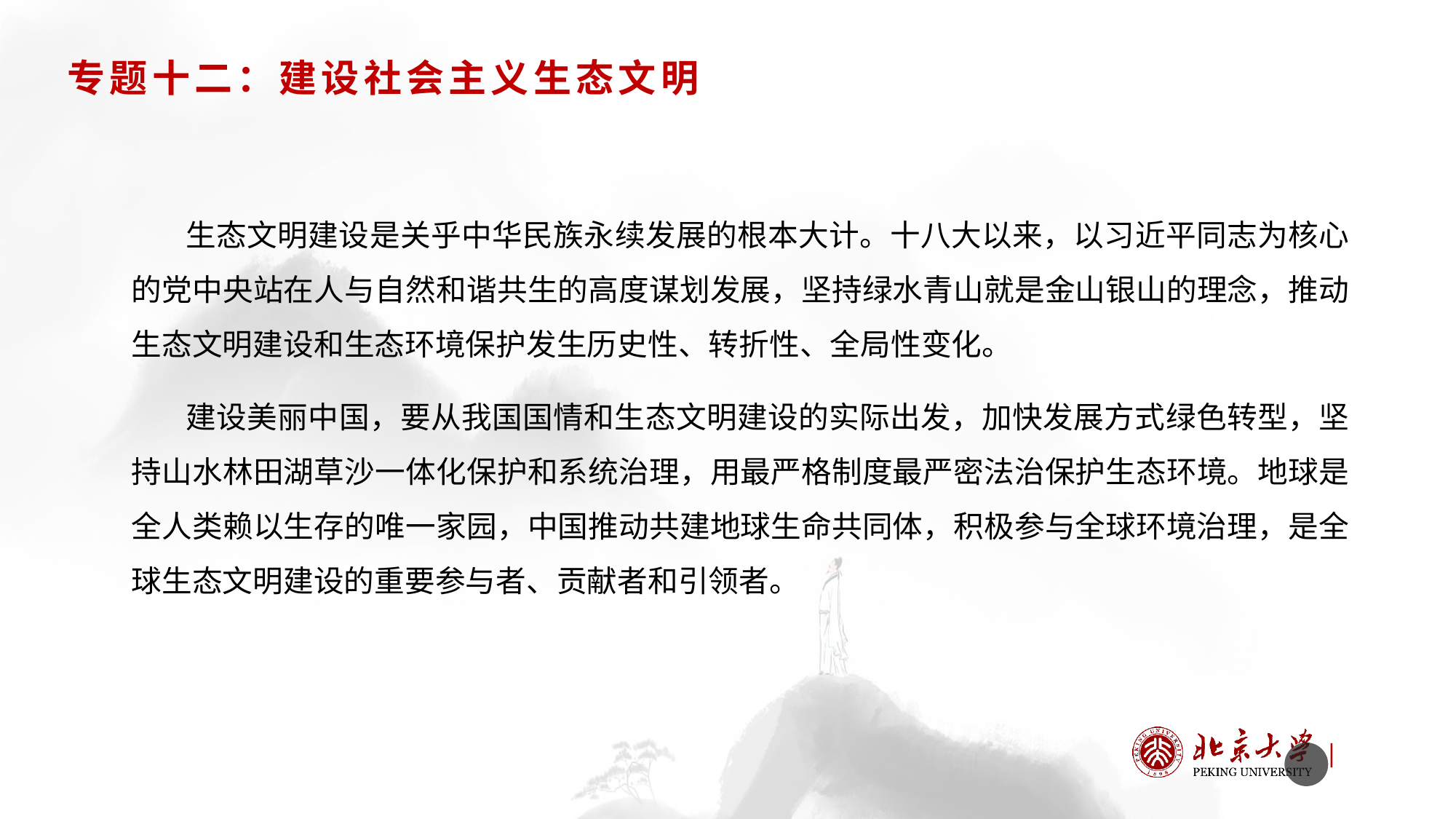

专题十二：建设社会主义生态文明

生态文明建设是关乎中华民族永续发展的根本大计。十八大以来，以习近平同志为核心的党中央站在人与自然和谐共生的高度谋划发展，坚持绿水青山就是金山银山的理念，推动生态文明建设和生态环境保护发生历史性、转折性、全局性变化。
建设美丽中国，要从我国国情和生态文明建设的实际出发，加快发展方式绿色转型，坚持山水林田湖草沙一体化保护和系统治理，用最严格制度最严密法治保护生态环境。地球是全人类赖以生存的唯一家园，中国推动共建地球生命共同体，积极参与全球环境治理，是全球生态文明建设的重要参与者、贡献者和引领者。
40